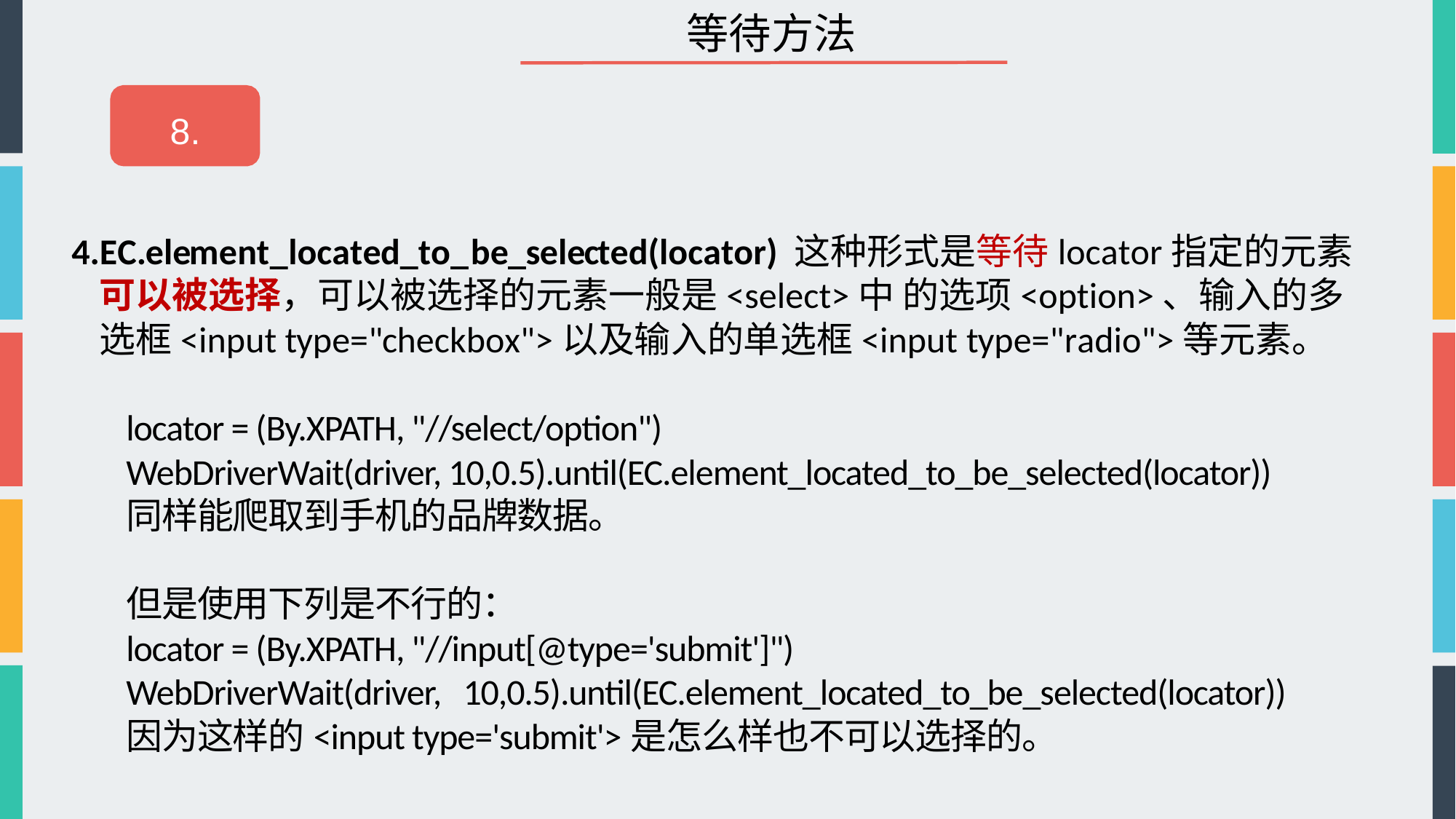

# 等待方法

8.

EC.element_located_to_be_selected(locator) 这种形式是等待locator指定的元素可以被选择，可以被选择的元素一般是<select>中 的选项<option>、输入的多选框<input type="checkbox">以及输入的单选框<input type="radio">等元素。

locator = (By.XPATH, "//select/option")
WebDriverWait(driver, 10,0.5).until(EC.element_located_to_be_selected(locator))
同样能爬取到手机的品牌数据。

但是使用下列是不行的：
locator = (By.XPATH, "//input[@type='submit']")
WebDriverWait(driver,   10,0.5).until(EC.element_located_to_be_selected(locator))
因为这样的<input type='submit'>是怎么样也不可以选择的。